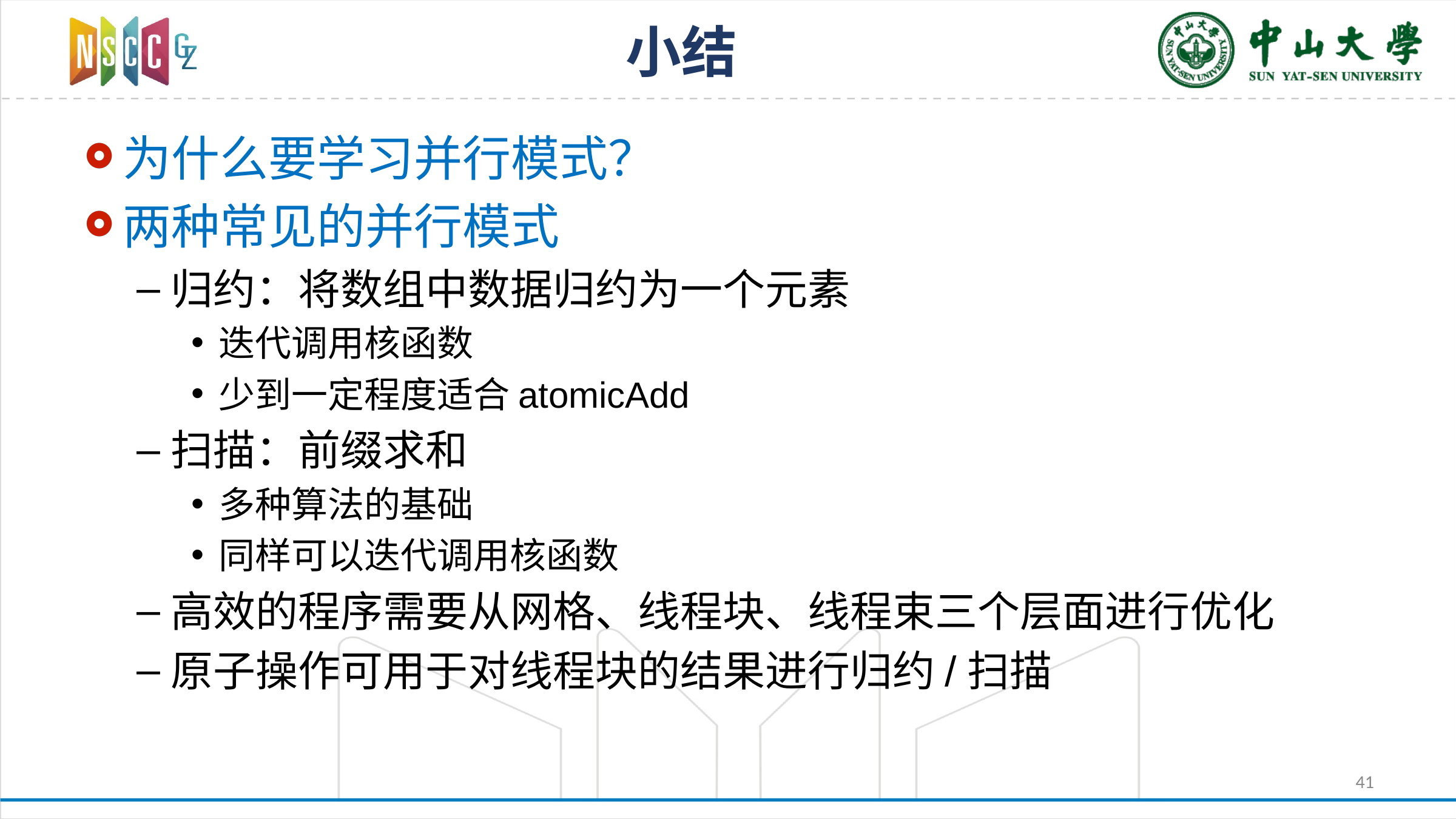

# 小结
为什么要学习并行模式？
两种常见的并行模式
归约：将数组中数据归约为一个元素
迭代调用核函数
少到一定程度适合atomicAdd
扫描：前缀求和
多种算法的基础
同样可以迭代调用核函数
高效的程序需要从网格、线程块、线程束三个层面进行优化
原子操作可用于对线程块的结果进行归约/扫描
41